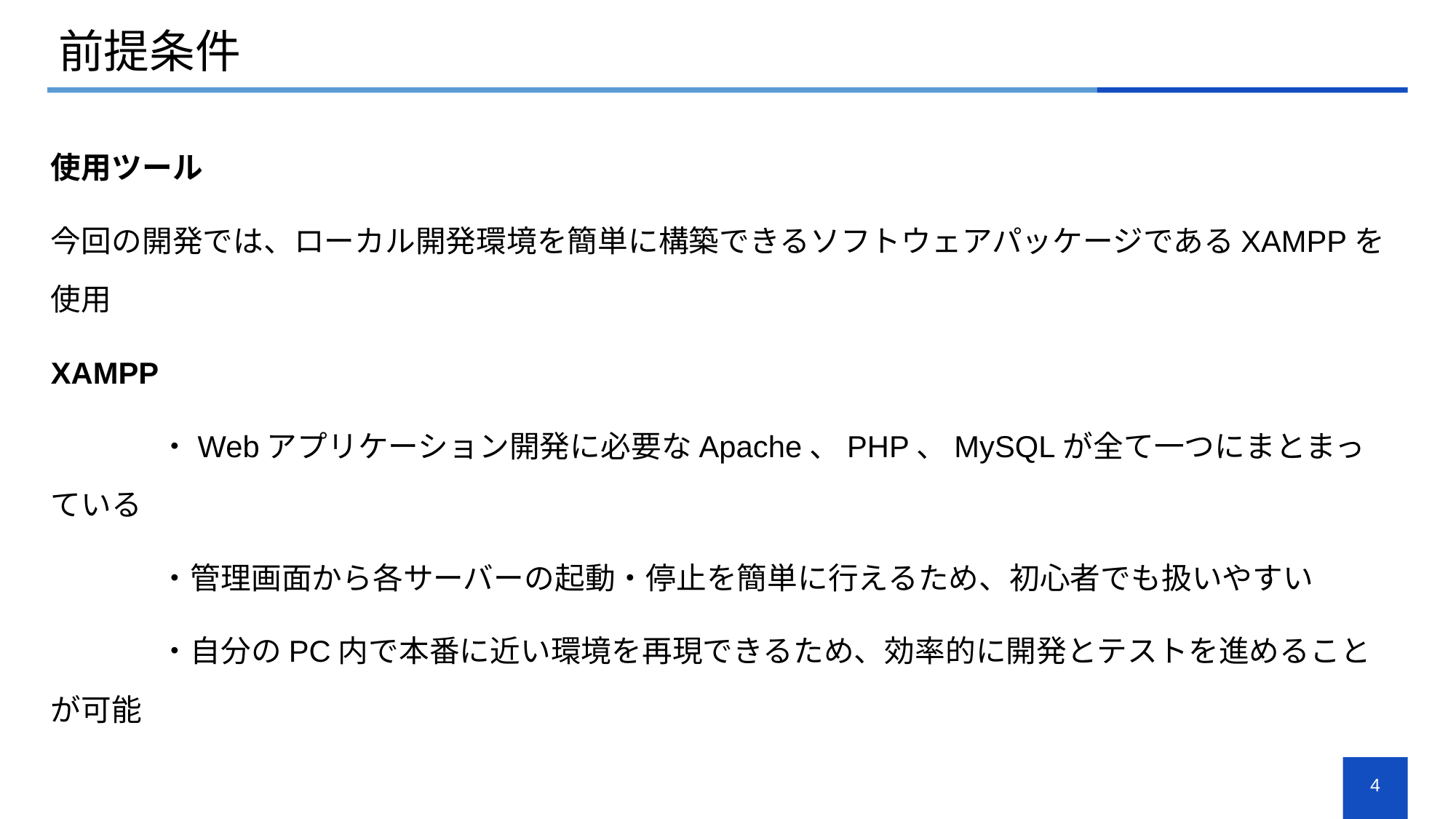

# 前提条件
使用ツール
今回の開発では、ローカル開発環境を簡単に構築できるソフトウェアパッケージであるXAMPPを使用
XAMPP
	・Webアプリケーション開発に必要なApache、PHP、MySQLが全て一つにまとまっている
	・管理画面から各サーバーの起動・停止を簡単に行えるため、初心者でも扱いやすい
	・自分のPC内で本番に近い環境を再現できるため、効率的に開発とテストを進めることが可能
4